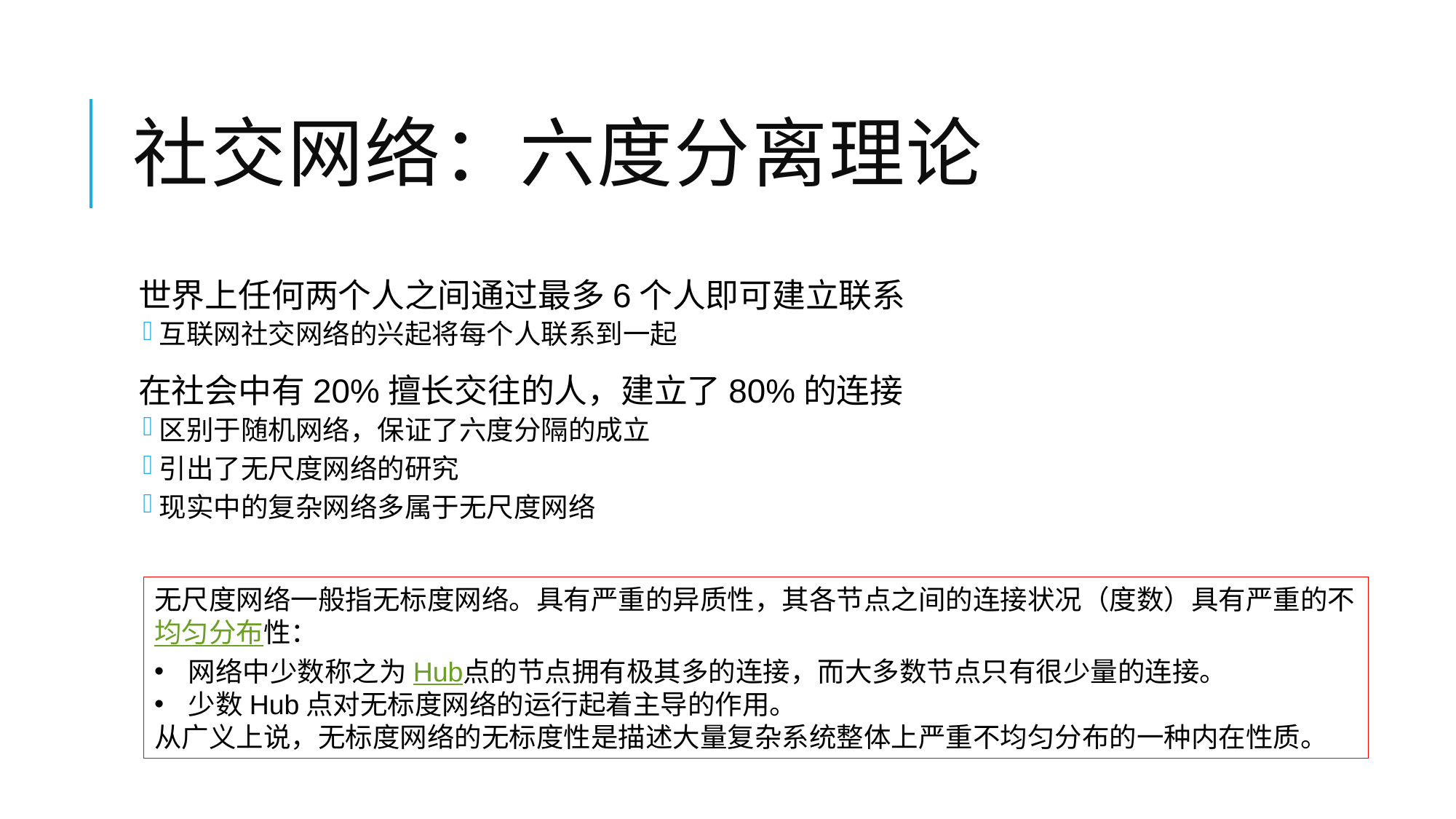

# 社交网络：六度分离理论
世界上任何两个人之间通过最多6个人即可建立联系
互联网社交网络的兴起将每个人联系到一起
在社会中有20%擅长交往的人，建立了80%的连接
区别于随机网络，保证了六度分隔的成立
引出了无尺度网络的研究
现实中的复杂网络多属于无尺度网络
无尺度网络一般指无标度网络。具有严重的异质性，其各节点之间的连接状况（度数）具有严重的不均匀分布性：
网络中少数称之为Hub点的节点拥有极其多的连接，而大多数节点只有很少量的连接。
少数Hub点对无标度网络的运行起着主导的作用。
从广义上说，无标度网络的无标度性是描述大量复杂系统整体上严重不均匀分布的一种内在性质。